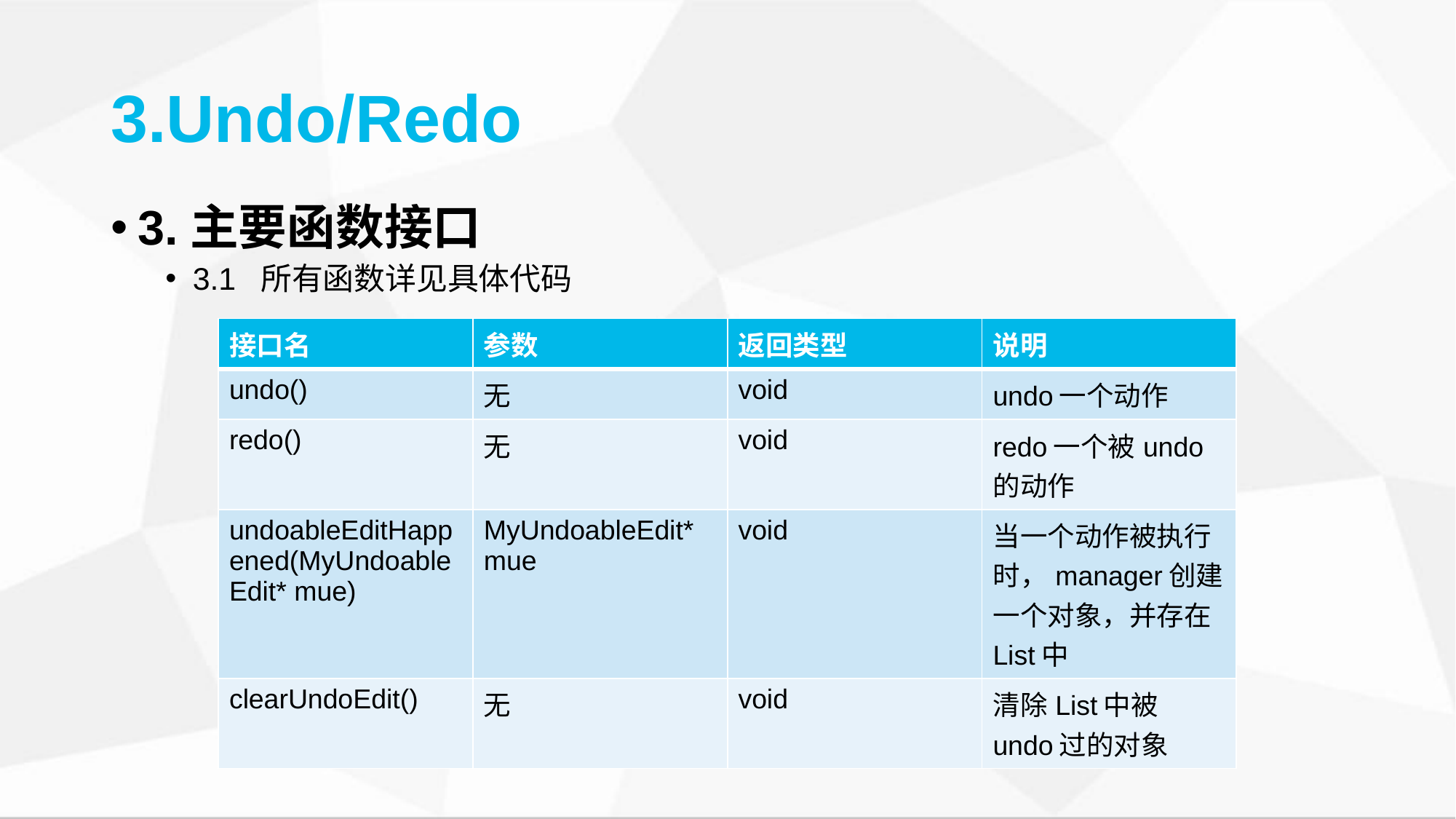

3.Undo/Redo
3.主要函数接口
3.1  所有函数详见具体代码

| 接口名 | 参数 | 返回类型 | 说明 |
| --- | --- | --- | --- |
| undo() | 无 | void | undo一个动作 |
| redo() | 无 | void | redo一个被undo的动作 |
| undoableEditHappened(MyUndoableEdit\* mue) | MyUndoableEdit\* mue | void | 当一个动作被执行时，manager创建一个对象，并存在List中 |
| clearUndoEdit() | 无 | void | 清除List中被undo过的对象 |